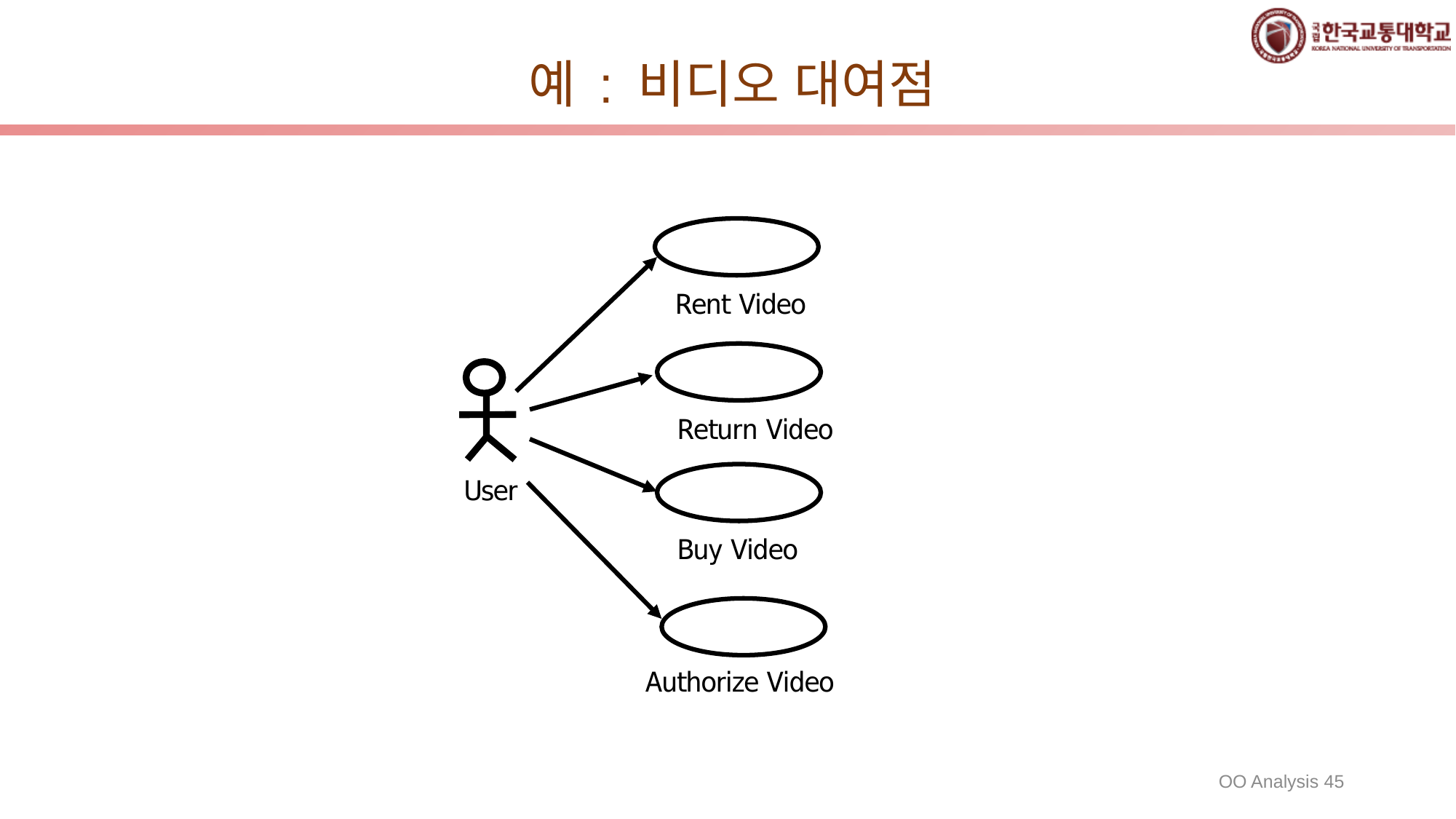

# 예 : 비디오 대여점

Rent Video

Return Video

User

Buy Video

Authorize Video
OO Analysis 45